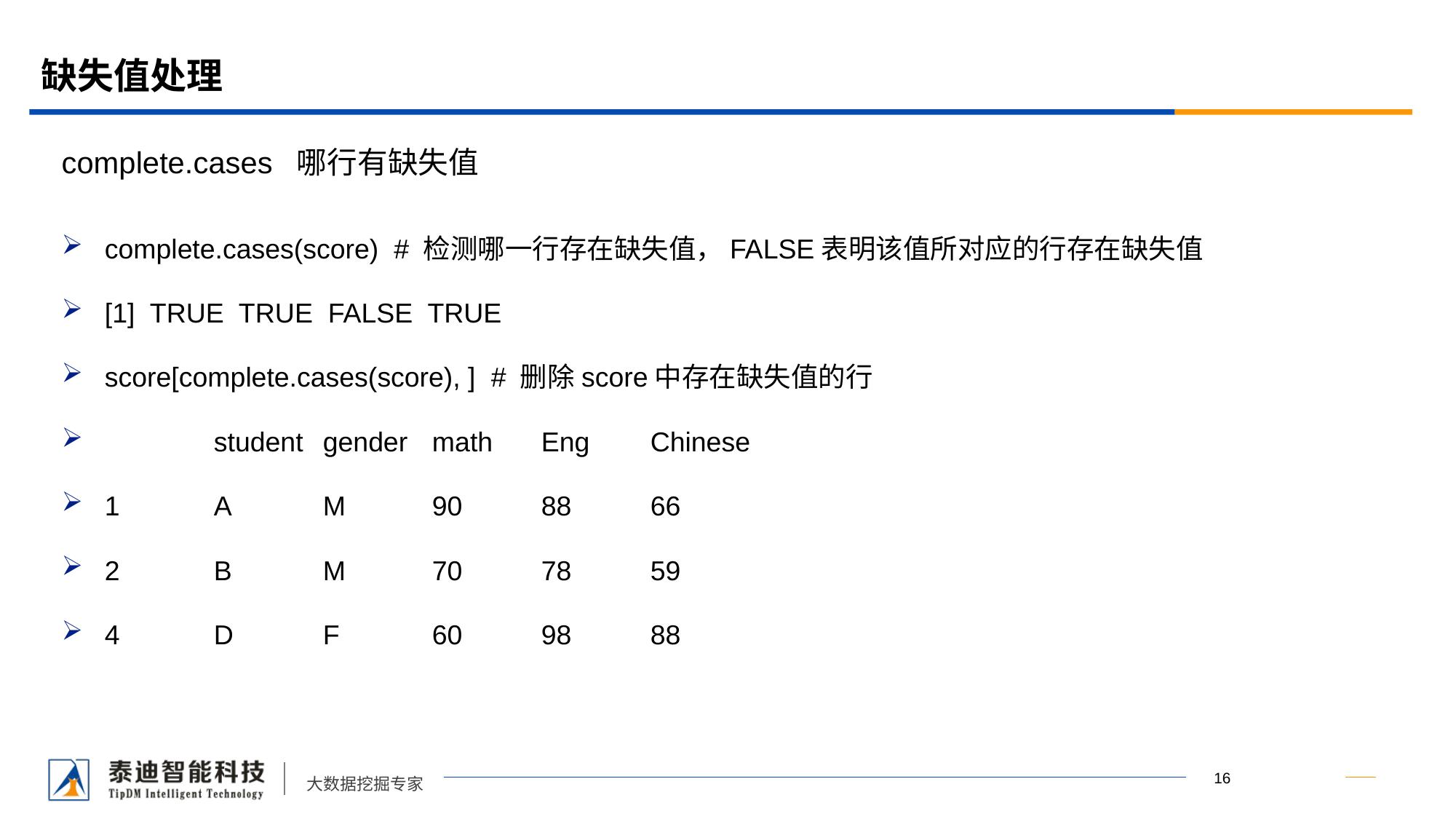

# 缺失值处理

complete.cases  哪行有缺失值

complete.cases(score)  # 检测哪一行存在缺失值，FALSE表明该值所对应的行存在缺失值
[1]  TRUE  TRUE  FALSE  TRUE
score[complete.cases(score), ]  # 删除score中存在缺失值的行
	student	gender	math	Eng	Chinese
1	A	M	90	88	66
2	B	M	70	78	59
4	D	F	60	98	88